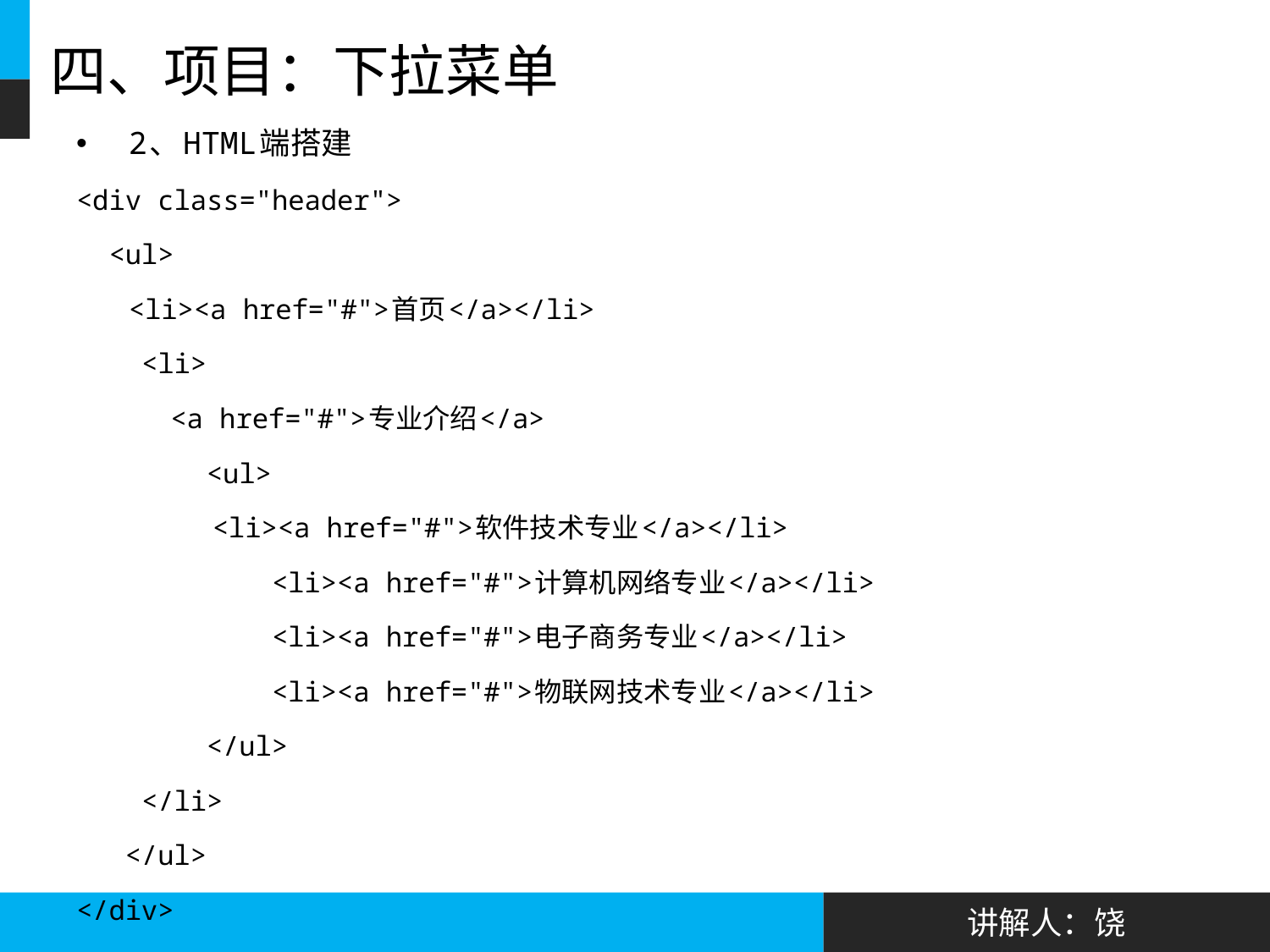

# 四、项目：下拉菜单
2、HTML端搭建
<div class="header">
  <ul>
	<li><a href="#">首页</a></li>
    <li>
    	<a href="#">专业介绍</a>
        <ul>
        	<li><a href="#">软件技术专业</a></li>
            <li><a href="#">计算机网络专业</a></li>
            <li><a href="#">电子商务专业</a></li>
            <li><a href="#">物联网技术专业</a></li>
        </ul>
    </li>
   </ul>
</div>